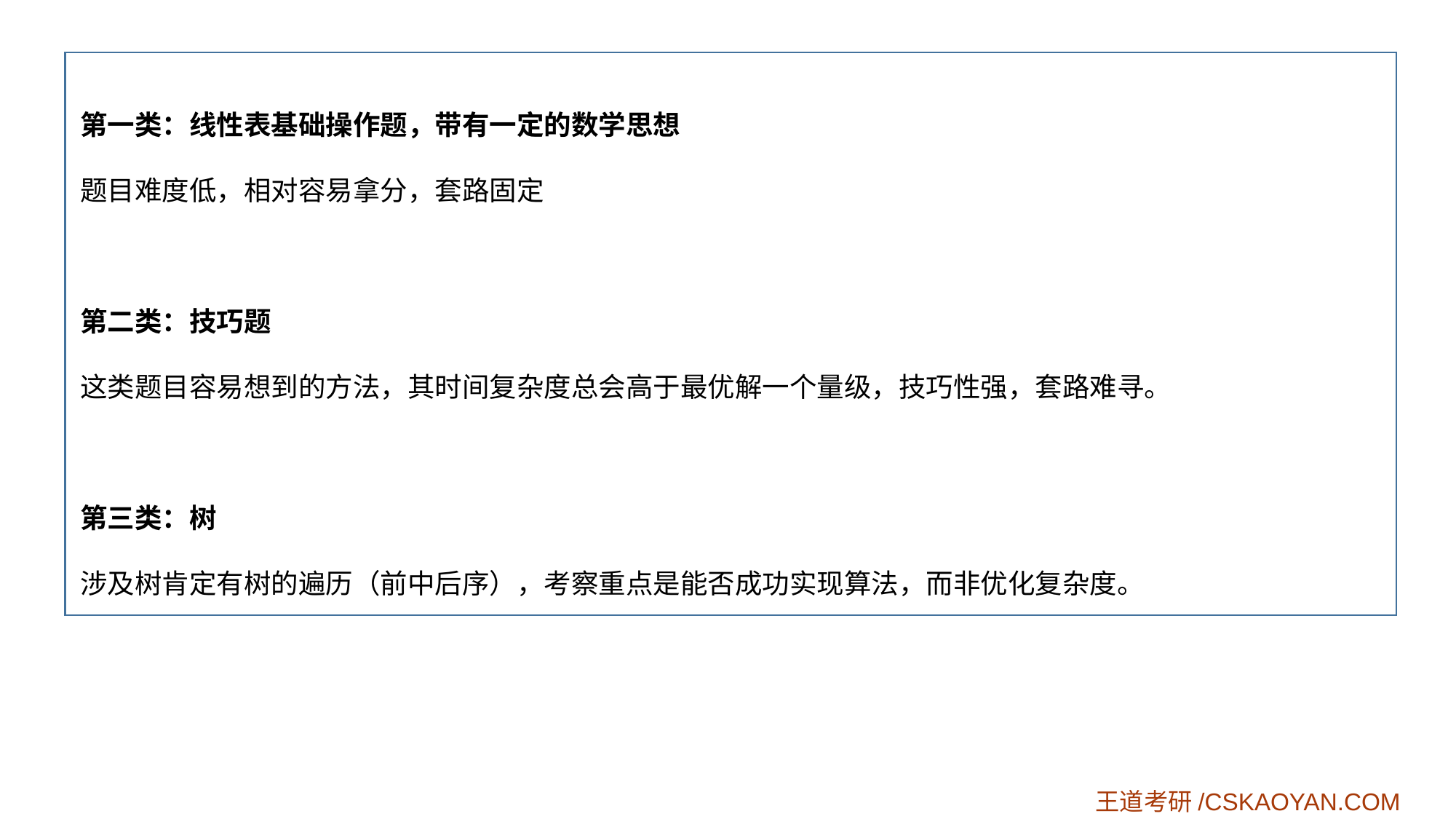

第一类：线性表基础操作题，带有一定的数学思想
题目难度低，相对容易拿分，套路固定

第二类：技巧题
这类题目容易想到的方法，其时间复杂度总会高于最优解一个量级，技巧性强，套路难寻。

第三类：树
涉及树肯定有树的遍历（前中后序），考察重点是能否成功实现算法，而非优化复杂度。
王道考研/CSKAOYAN.COM